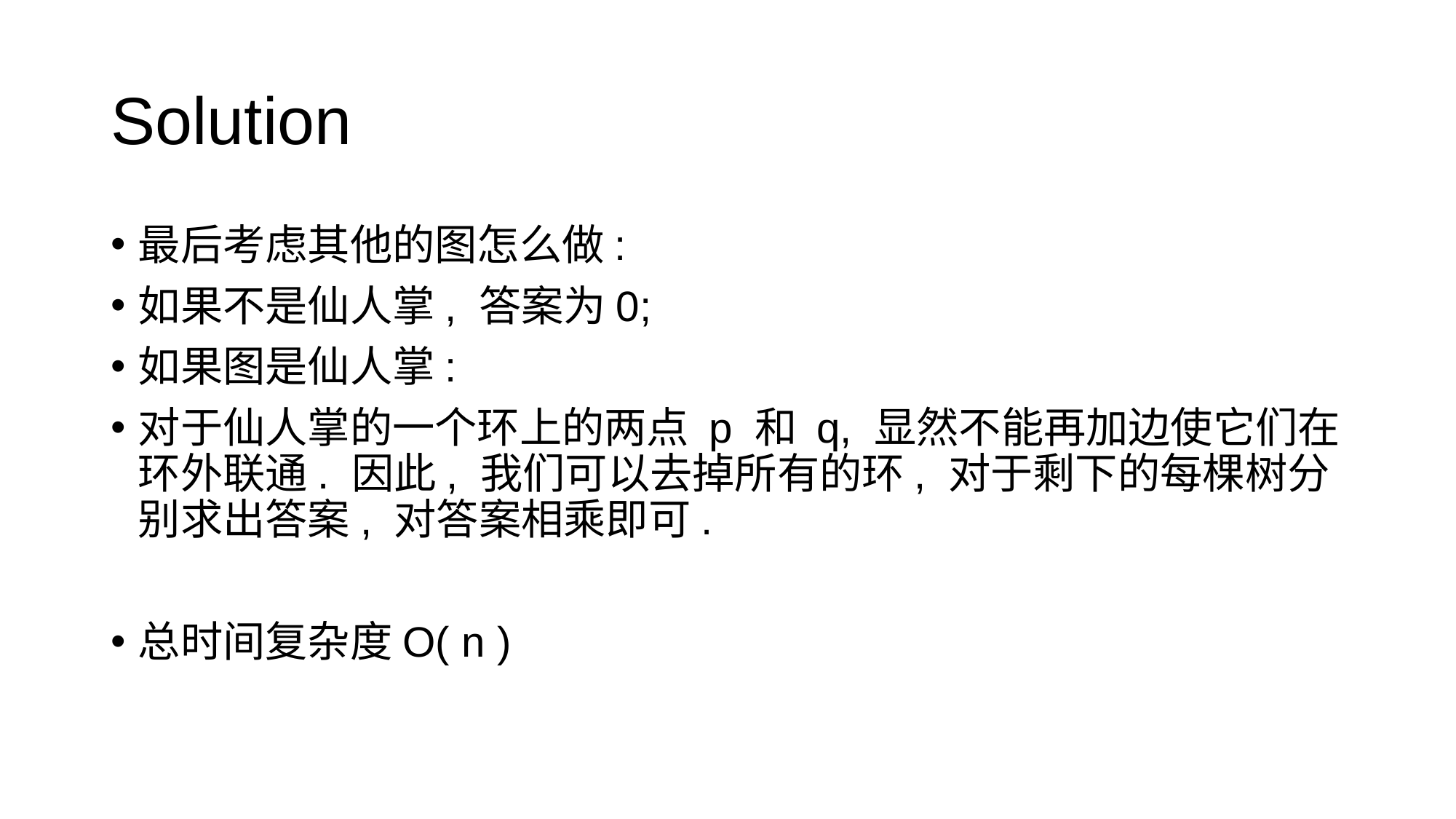

# Solution
最后考虑其他的图怎么做:
如果不是仙人掌, 答案为0;
如果图是仙人掌:
对于仙人掌的一个环上的两点 p 和 q, 显然不能再加边使它们在环外联通. 因此, 我们可以去掉所有的环, 对于剩下的每棵树分别求出答案, 对答案相乘即可.

总时间复杂度O( n )